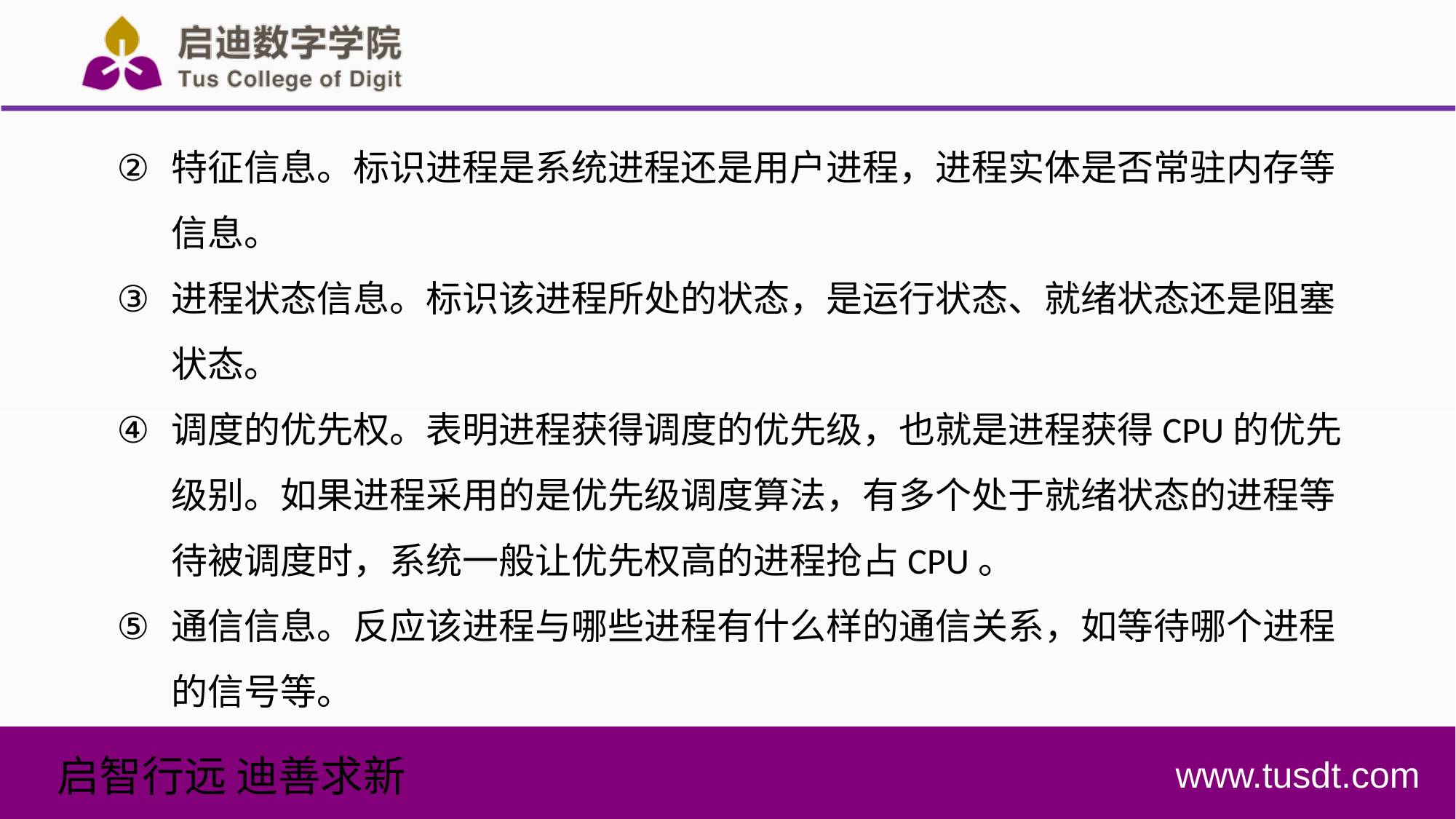

特征信息。标识进程是系统进程还是用户进程，进程实体是否常驻内存等信息。
进程状态信息。标识该进程所处的状态，是运行状态、就绪状态还是阻塞状态。
调度的优先权。表明进程获得调度的优先级，也就是进程获得CPU的优先级别。如果进程采用的是优先级调度算法，有多个处于就绪状态的进程等待被调度时，系统一般让优先权高的进程抢占CPU。
通信信息。反应该进程与哪些进程有什么样的通信关系，如等待哪个进程的信号等。